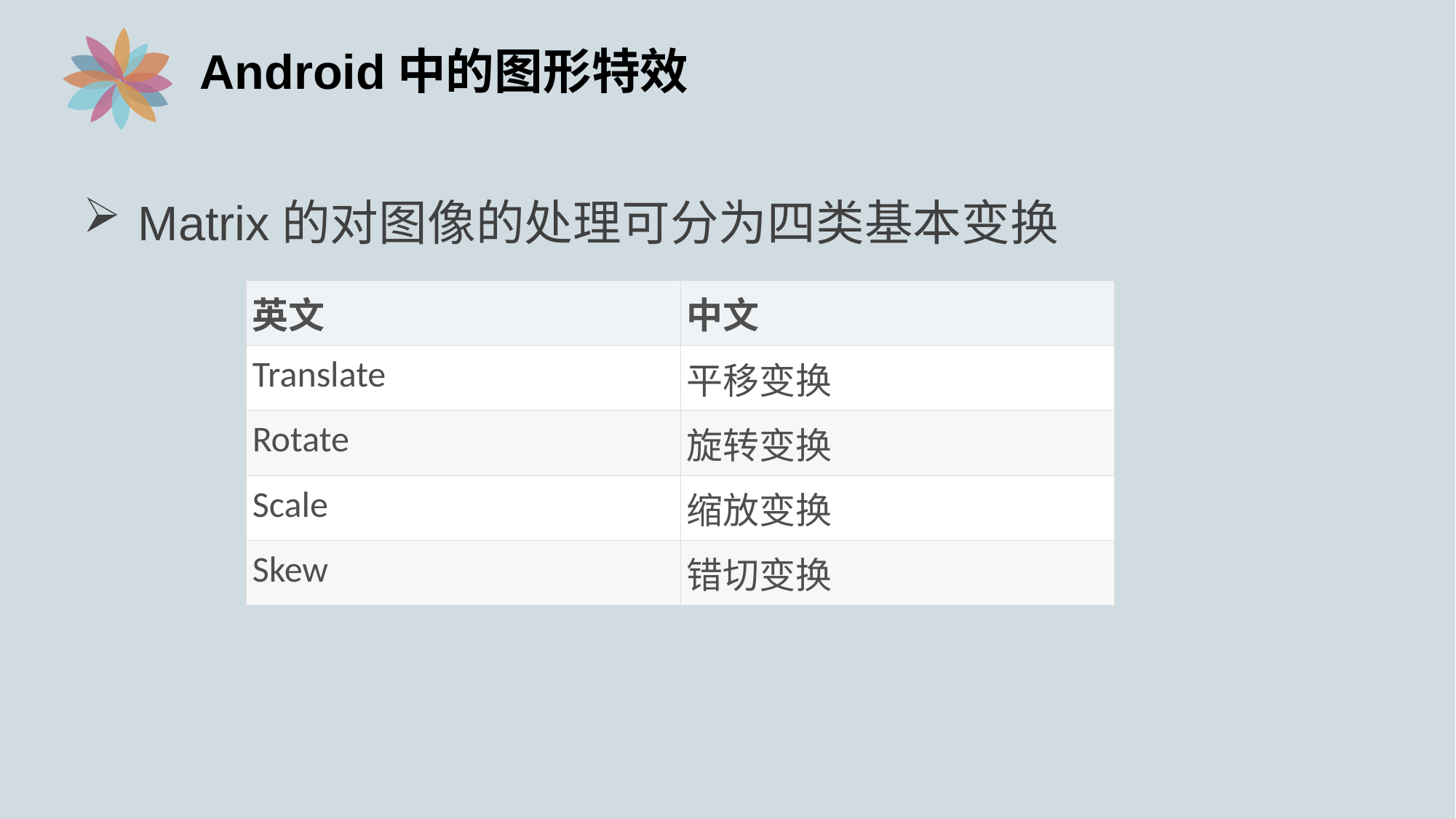

# Android中的图形特效
Matrix的对图像的处理可分为四类基本变换
| 英文 | 中文 |
| --- | --- |
| Translate | 平移变换 |
| Rotate | 旋转变换 |
| Scale | 缩放变换 |
| Skew | 错切变换 |